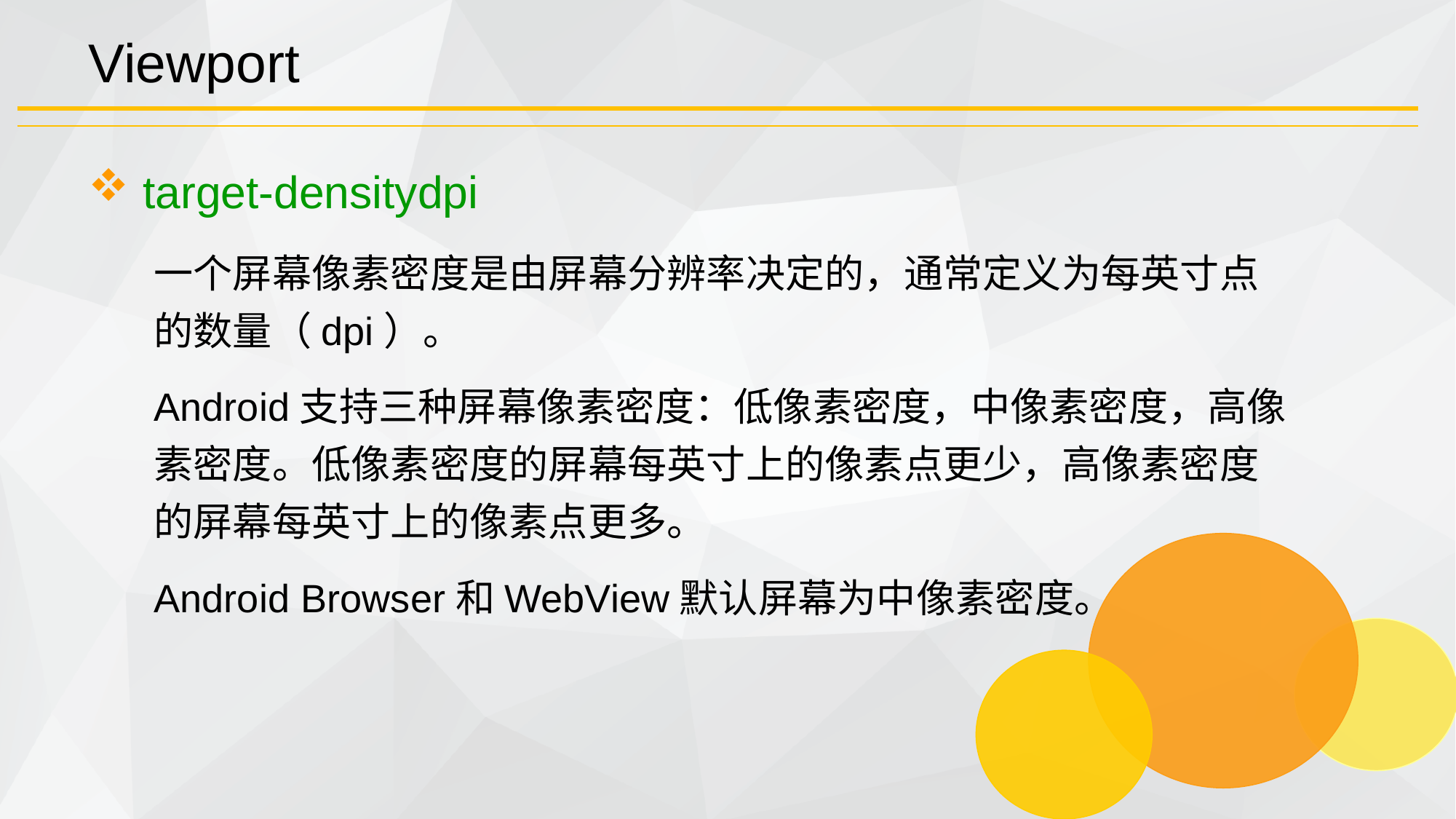

# Viewport
target-densitydpi

一个屏幕像素密度是由屏幕分辨率决定的，通常定义为每英寸点的数量（dpi）。
Android支持三种屏幕像素密度：低像素密度，中像素密度，高像素密度。低像素密度的屏幕每英寸上的像素点更少，高像素密度的屏幕每英寸上的像素点更多。
Android Browser和WebView默认屏幕为中像素密度。